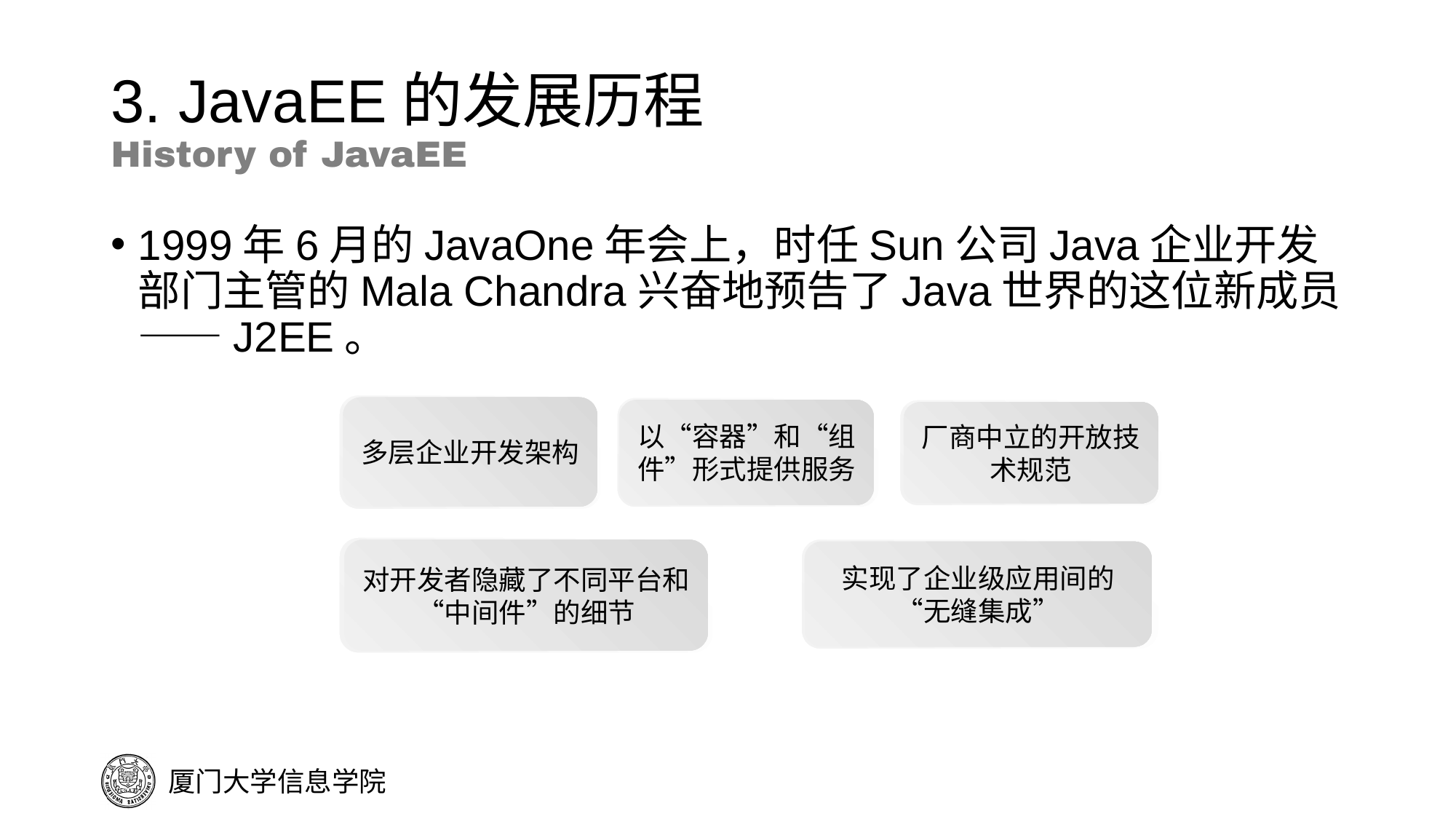

# 3. JavaEE的发展历程 History of JavaEE
1999年6月的JavaOne年会上，时任Sun公司Java企业开发部门主管的Mala Chandra兴奋地预告了Java世界的这位新成员——J2EE。

多层企业开发架构

以“容器”和“组件”形式提供服务

厂商中立的开放技术规范

对开发者隐藏了不同平台和“中间件”的细节

实现了企业级应用间的“无缝集成”